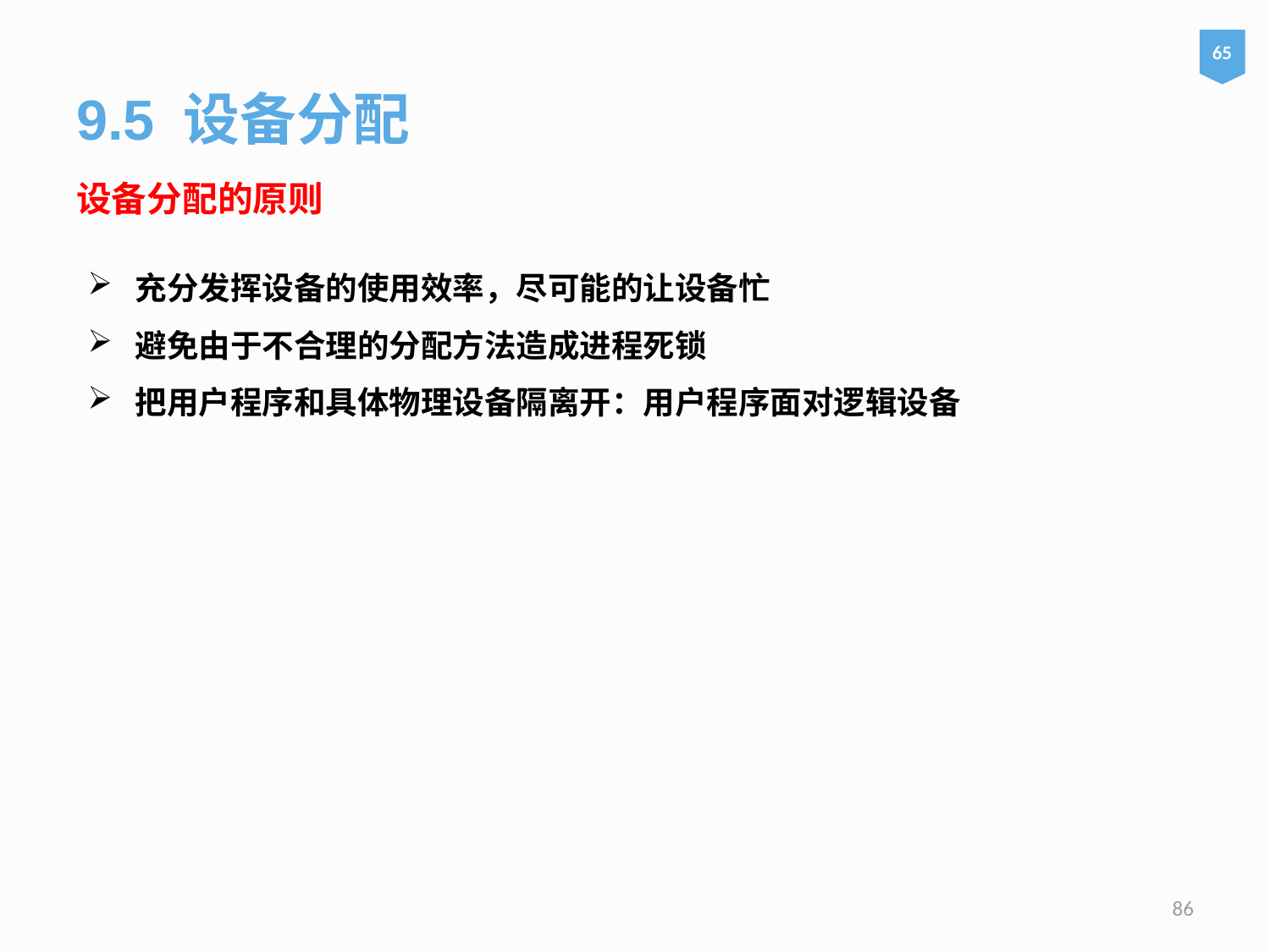

65
9.5 设备分配
设备分配的原则
充分发挥设备的使用效率，尽可能的让设备忙
避免由于不合理的分配方法造成进程死锁
把用户程序和具体物理设备隔离开：用户程序面对逻辑设备

86